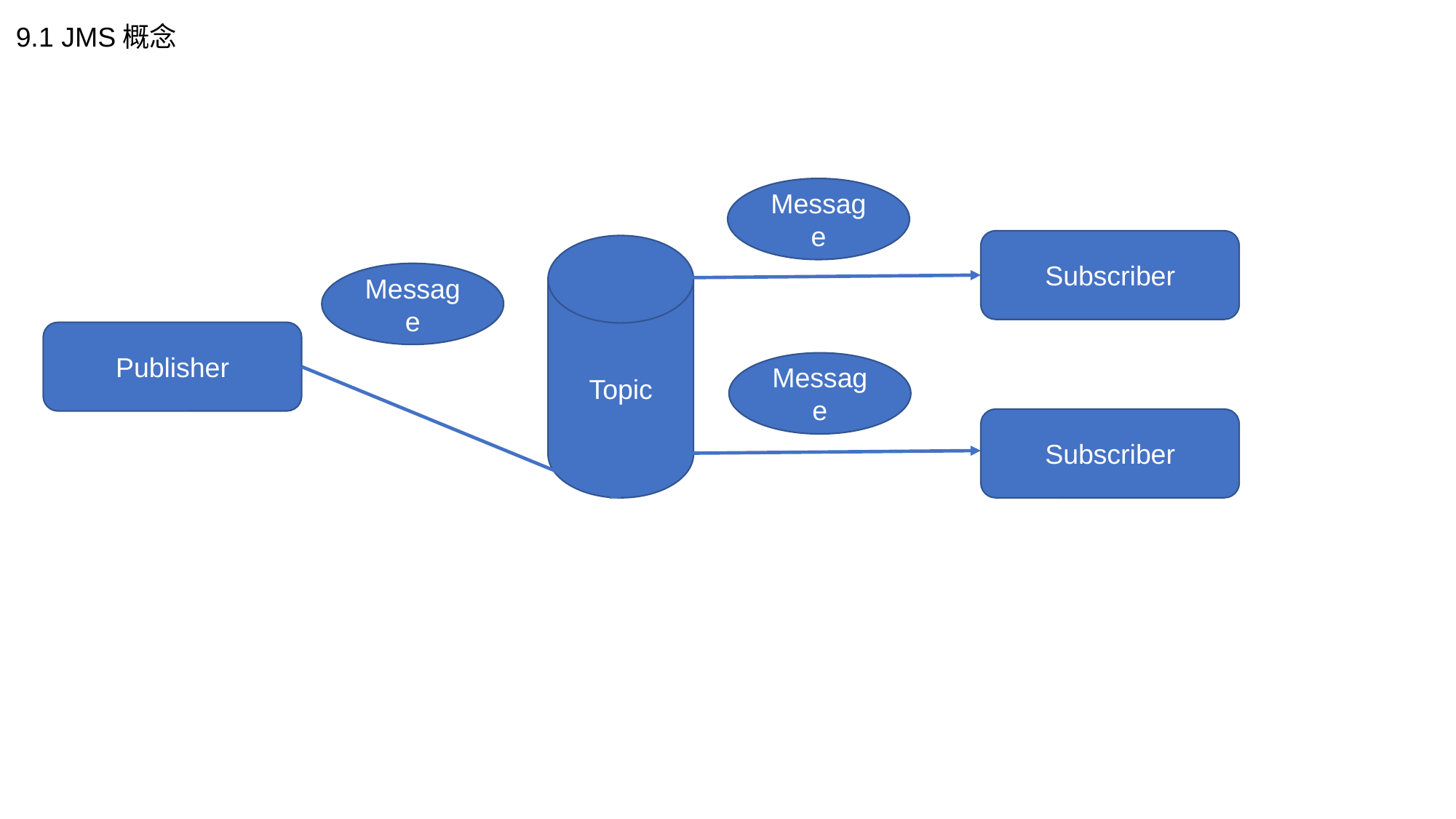

9.1 JMS概念
Message
Subscriber
Topic
Message
Publisher
Message
Subscriber